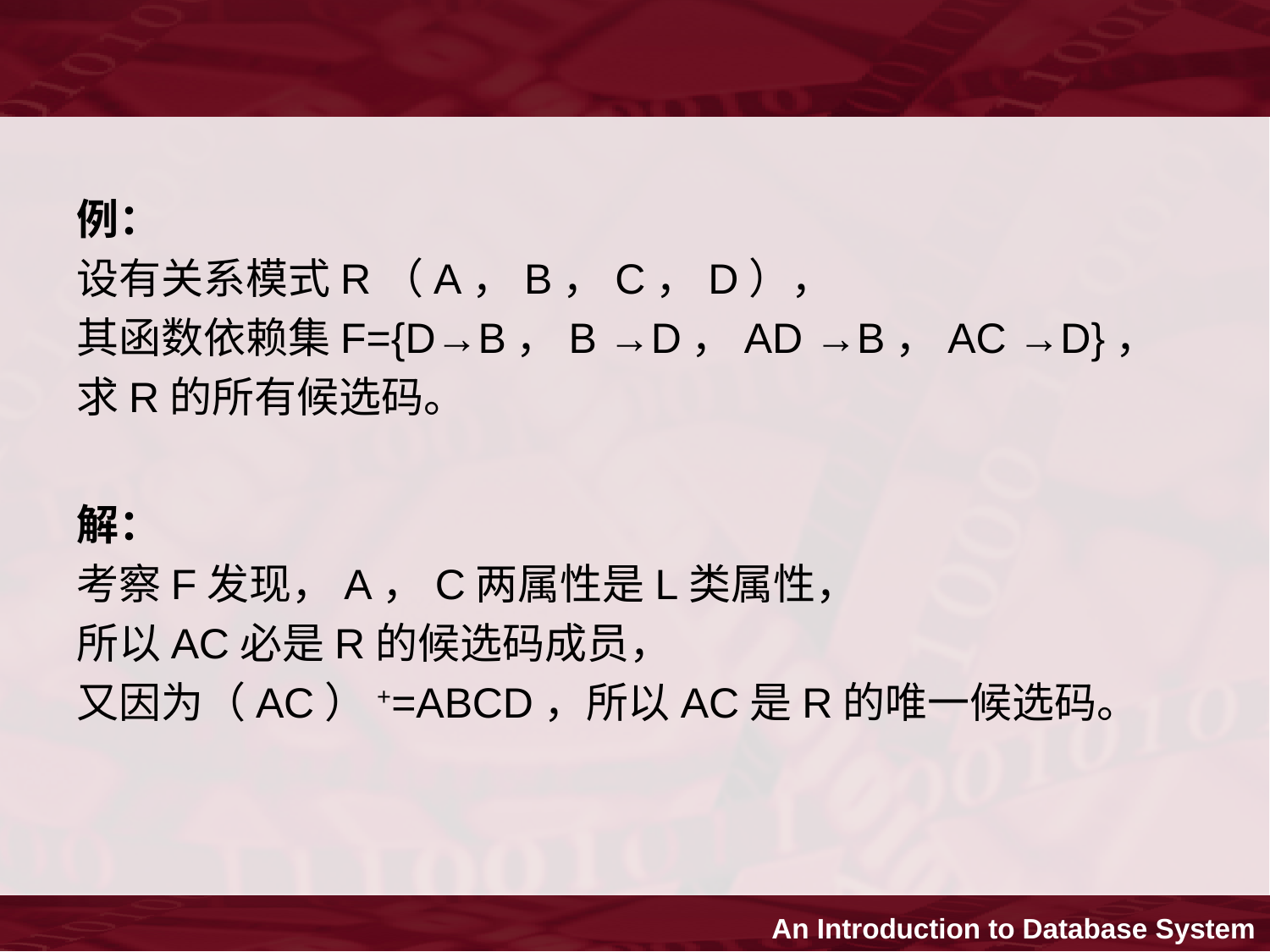

#
例：
设有关系模式R（A，B，C，D），
其函数依赖集F={D→B，B →D，AD →B，AC →D}，
求R的所有候选码。

解：
考察F发现，A，C两属性是L类属性，
所以AC必是R的候选码成员，
又因为（AC）+=ABCD，所以AC是R的唯一候选码。